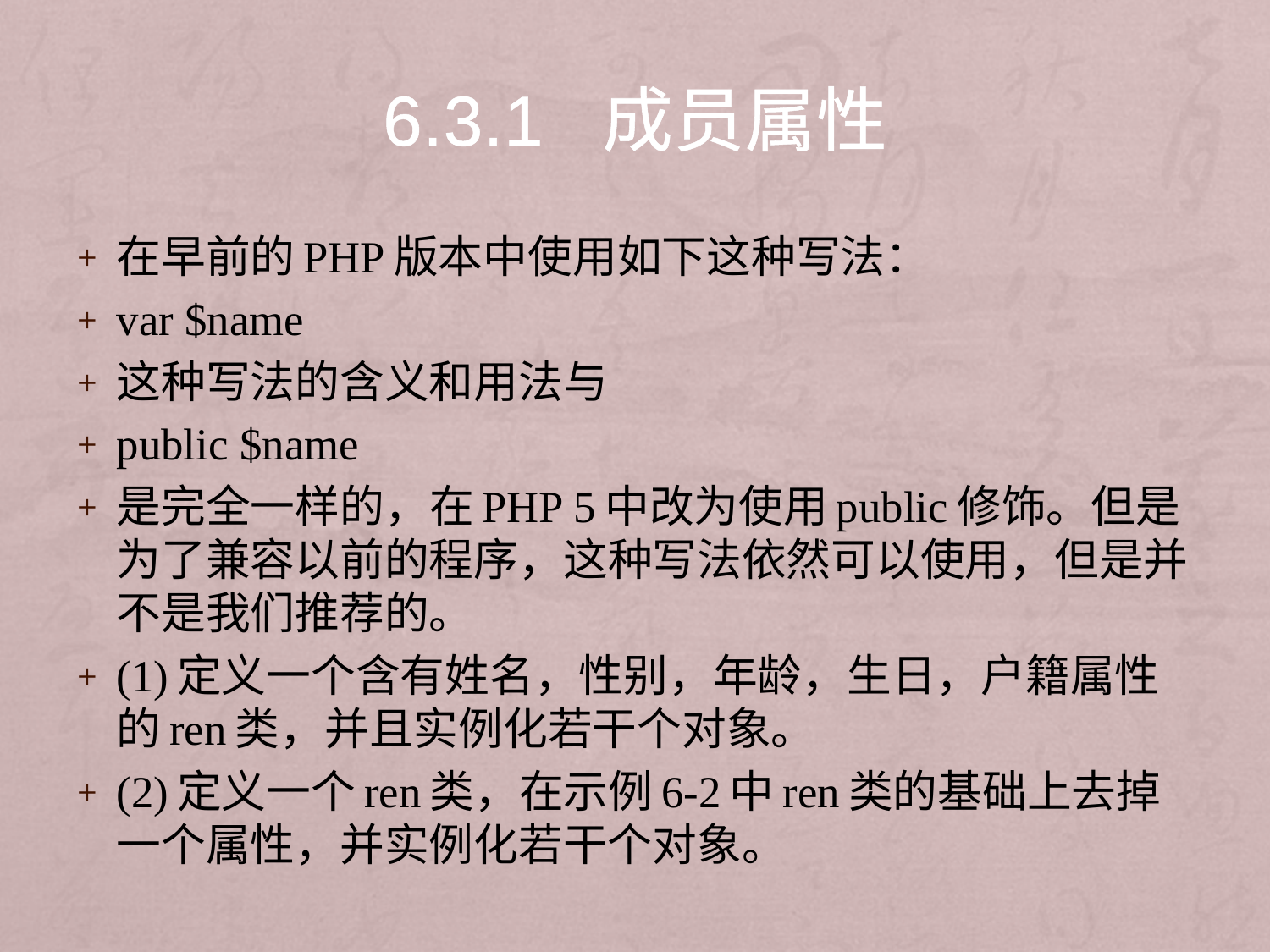

# 6.3.1  成员属性
在早前的PHP版本中使用如下这种写法：
var $name
这种写法的含义和用法与
public $name
是完全一样的，在PHP 5中改为使用public修饰。但是为了兼容以前的程序，这种写法依然可以使用，但是并不是我们推荐的。
(1)定义一个含有姓名，性别，年龄，生日，户籍属性的ren类，并且实例化若干个对象。
(2)定义一个ren类，在示例6-2中ren类的基础上去掉一个属性，并实例化若干个对象。